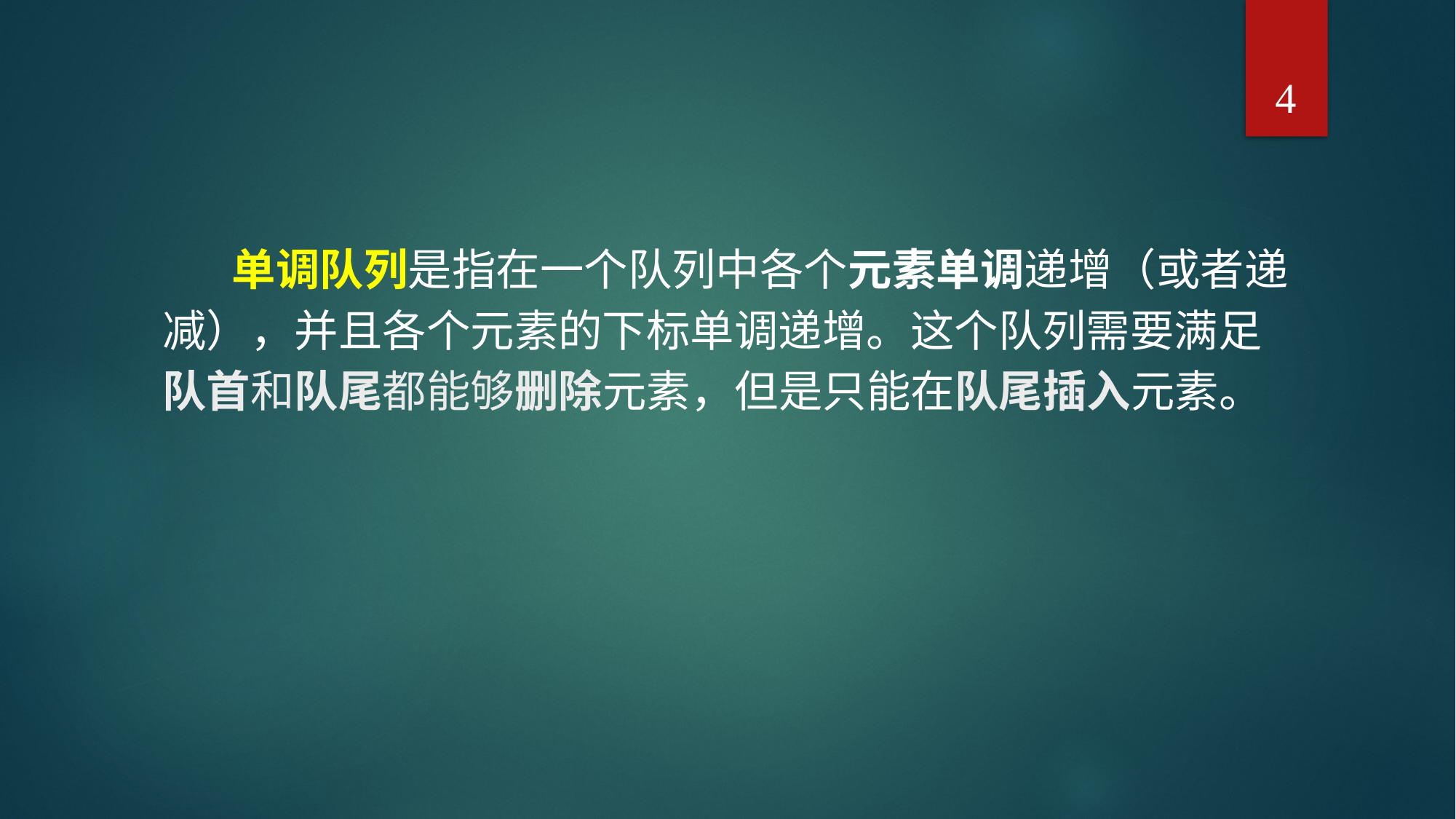

4
      单调队列是指在一个队列中各个元素单调递增（或者递减），并且各个元素的下标单调递增。这个队列需要满足队首和队尾都能够删除元素，但是只能在队尾插入元素。